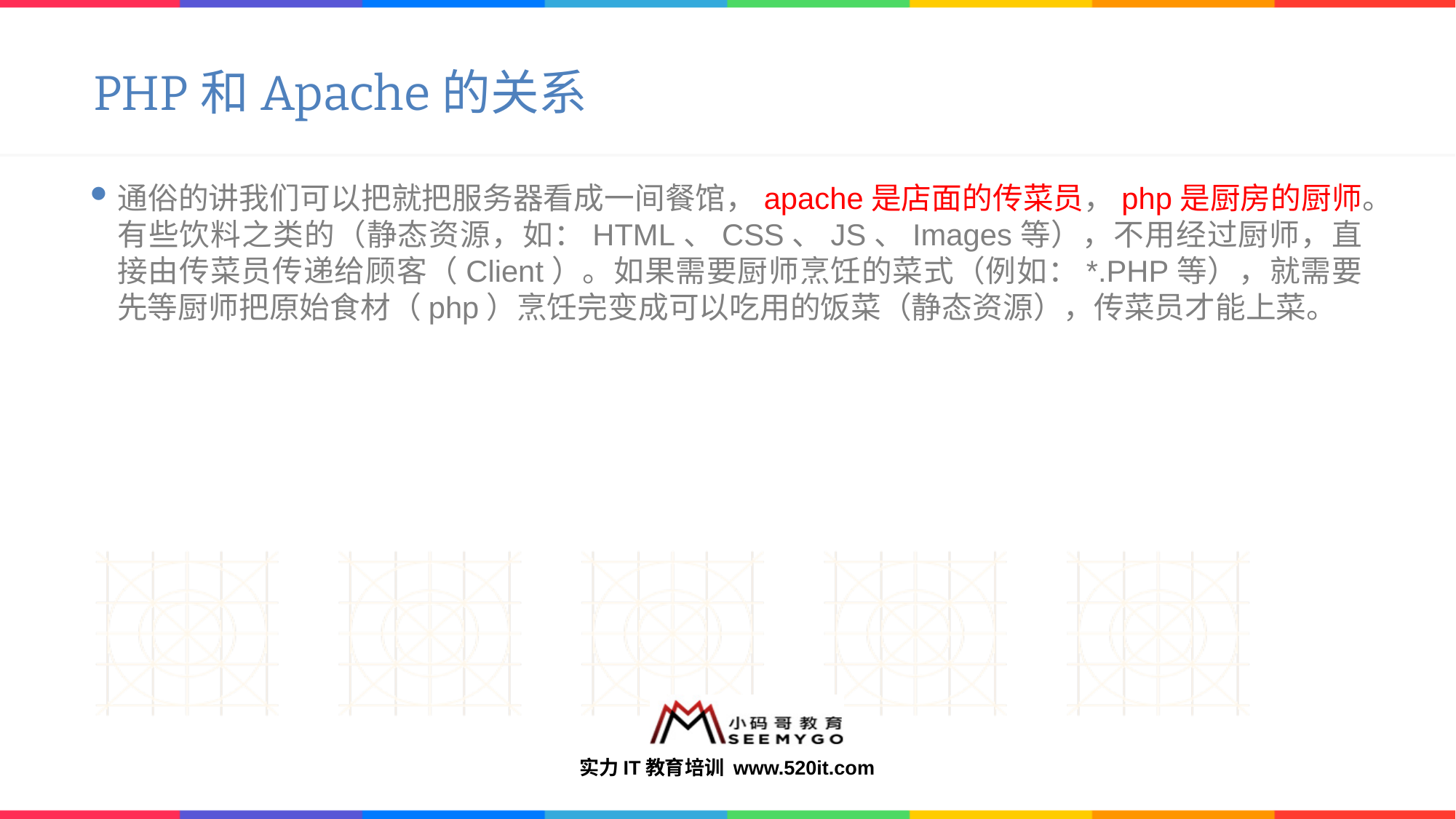

# PHP和Apache的关系
通俗的讲我们可以把就把服务器看成一间餐馆，apache是店面的传菜员，php是厨房的厨师。有些饮料之类的（静态资源，如：HTML、CSS、JS、Images等），不用经过厨师，直接由传菜员传递给顾客（Client）。如果需要厨师烹饪的菜式（例如：*.PHP等），就需要先等厨师把原始食材（php）烹饪完变成可以吃用的饭菜（静态资源），传菜员才能上菜。